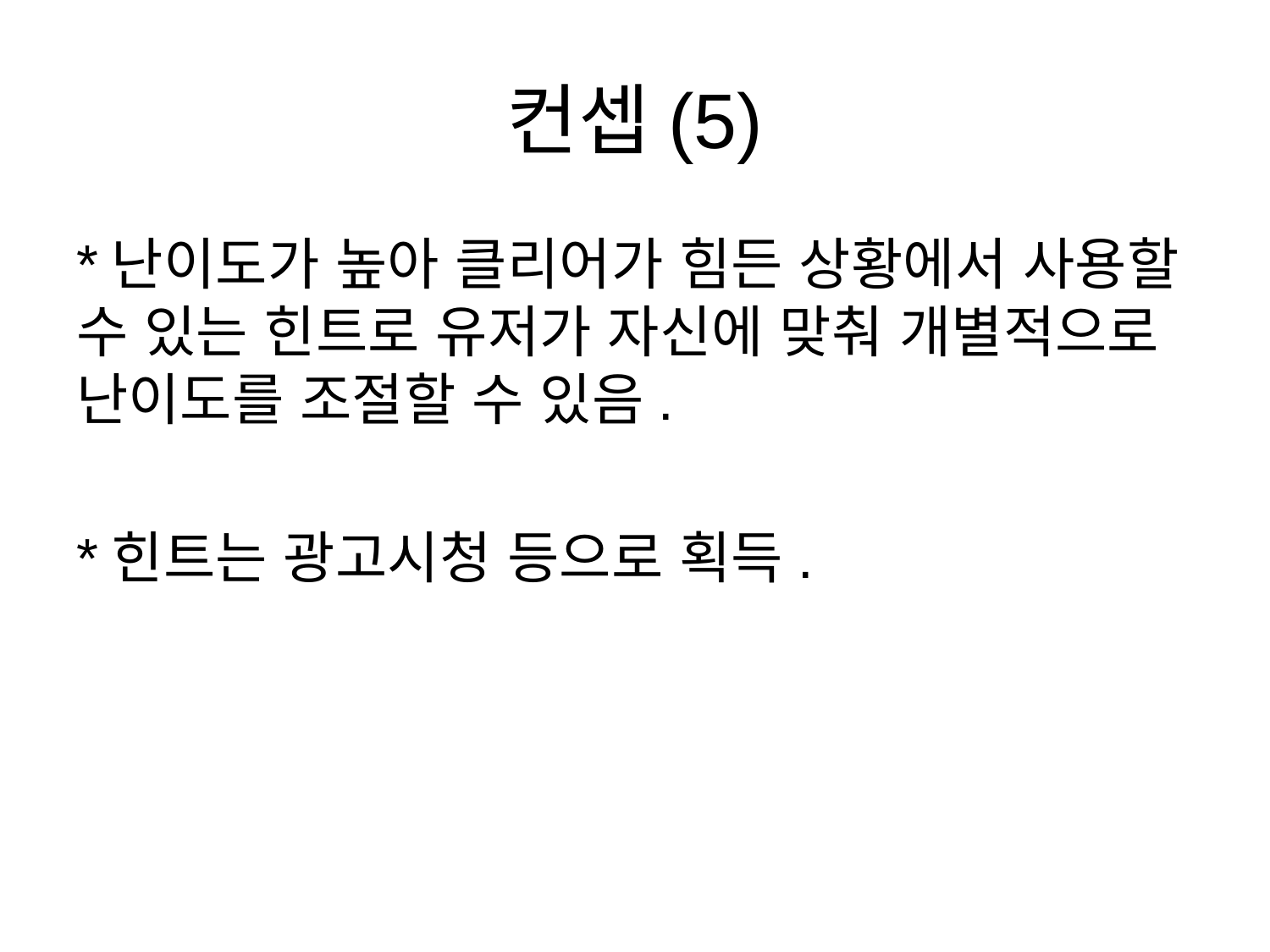

# 컨셉(5)
*난이도가 높아 클리어가 힘든 상황에서 사용할 수 있는 힌트로 유저가 자신에 맞춰 개별적으로 난이도를 조절할 수 있음.

*힌트는 광고시청 등으로 획득.